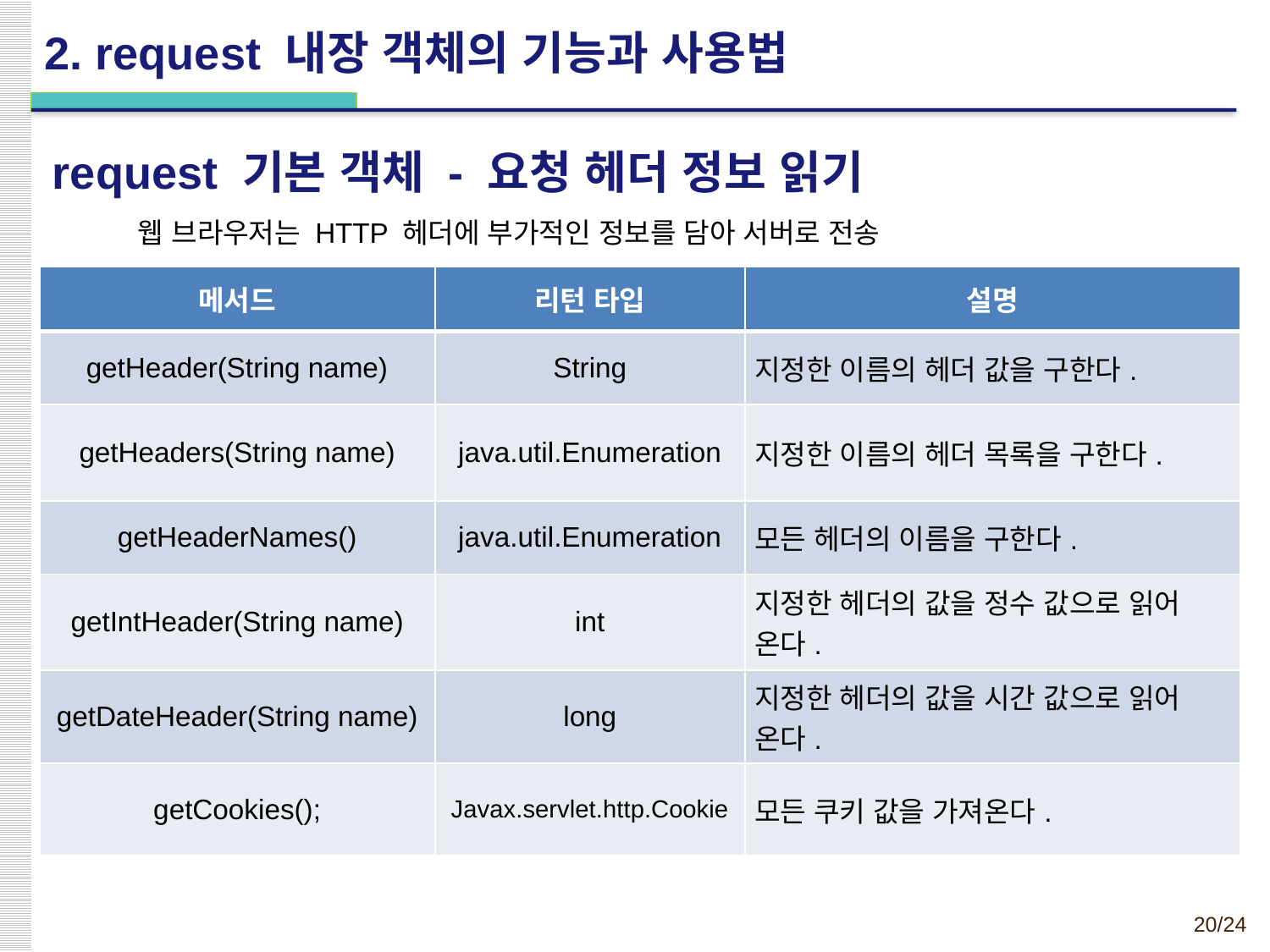

# 2. request 내장 객체의 기능과 사용법
request 기본 객체 - 요청 헤더 정보 읽기
웹 브라우저는 HTTP 헤더에 부가적인 정보를 담아 서버로 전송
| 메서드 | 리턴 타입 | 설명 |
| --- | --- | --- |
| getHeader(String name) | String | 지정한 이름의 헤더 값을 구한다. |
| getHeaders(String name) | java.util.Enumeration | 지정한 이름의 헤더 목록을 구한다. |
| getHeaderNames() | java.util.Enumeration | 모든 헤더의 이름을 구한다. |
| getIntHeader(String name) | int | 지정한 헤더의 값을 정수 값으로 읽어 온다. |
| getDateHeader(String name) | long | 지정한 헤더의 값을 시간 값으로 읽어 온다. |
| getCookies(); | Javax.servlet.http.Cookie | 모든 쿠키 값을 가져온다. |